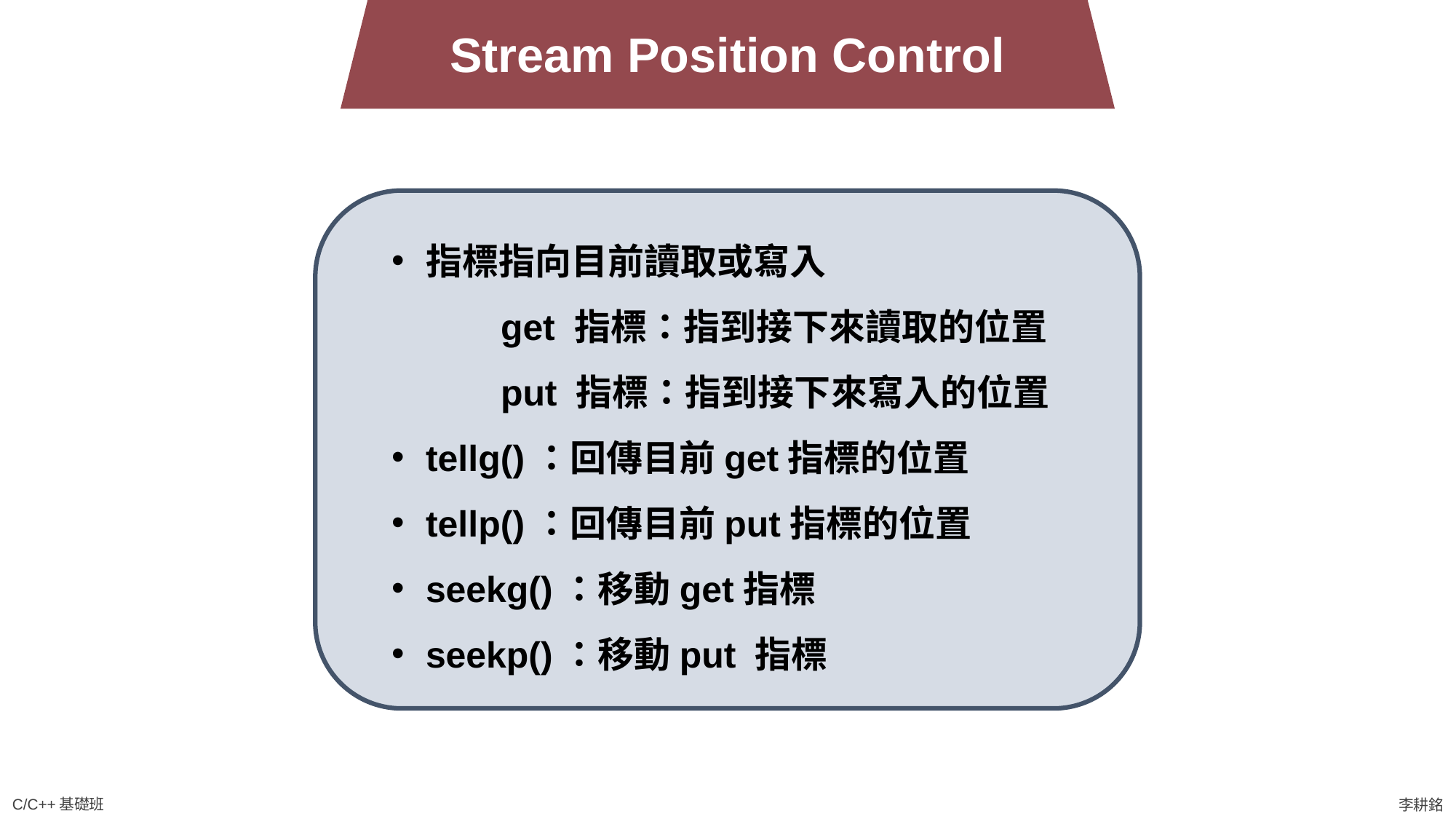

Stream Position Control

指標指向目前讀取或寫入
	get 指標：指到接下來讀取的位置
	put 指標：指到接下來寫入的位置
tellg()：回傳目前get指標的位置
tellp()：回傳目前put指標的位置
seekg()：移動get指標
seekp()：移動put 指標
C/C++基礎班
李耕銘